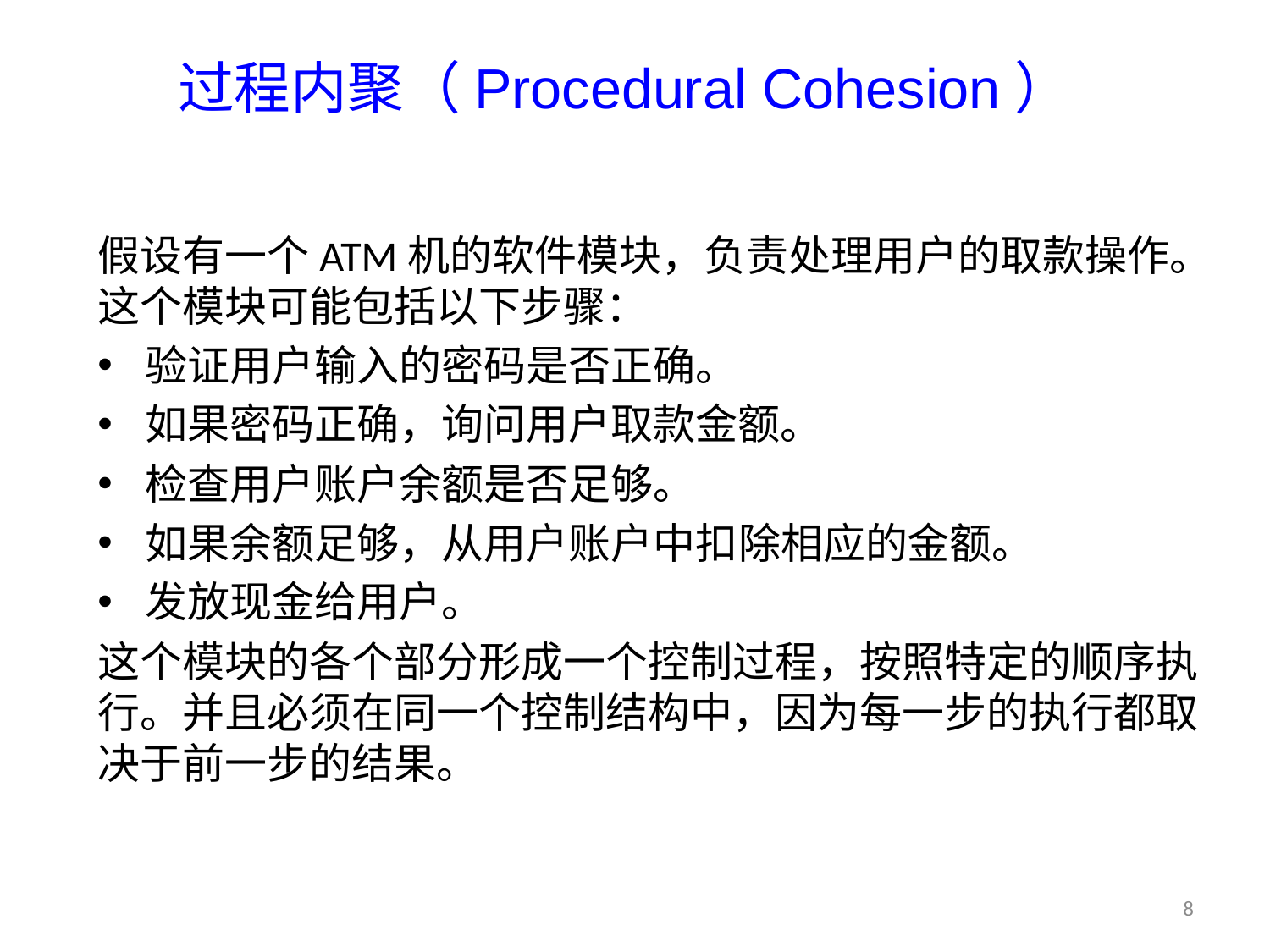

# 过程内聚（Procedural Cohesion）
假设有一个ATM机的软件模块，负责处理用户的取款操作。这个模块可能包括以下步骤：
验证用户输入的密码是否正确。
如果密码正确，询问用户取款金额。
检查用户账户余额是否足够。
如果余额足够，从用户账户中扣除相应的金额。
发放现金给用户。
这个模块的各个部分形成一个控制过程，按照特定的顺序执行。并且必须在同一个控制结构中，因为每一步的执行都取决于前一步的结果。
8